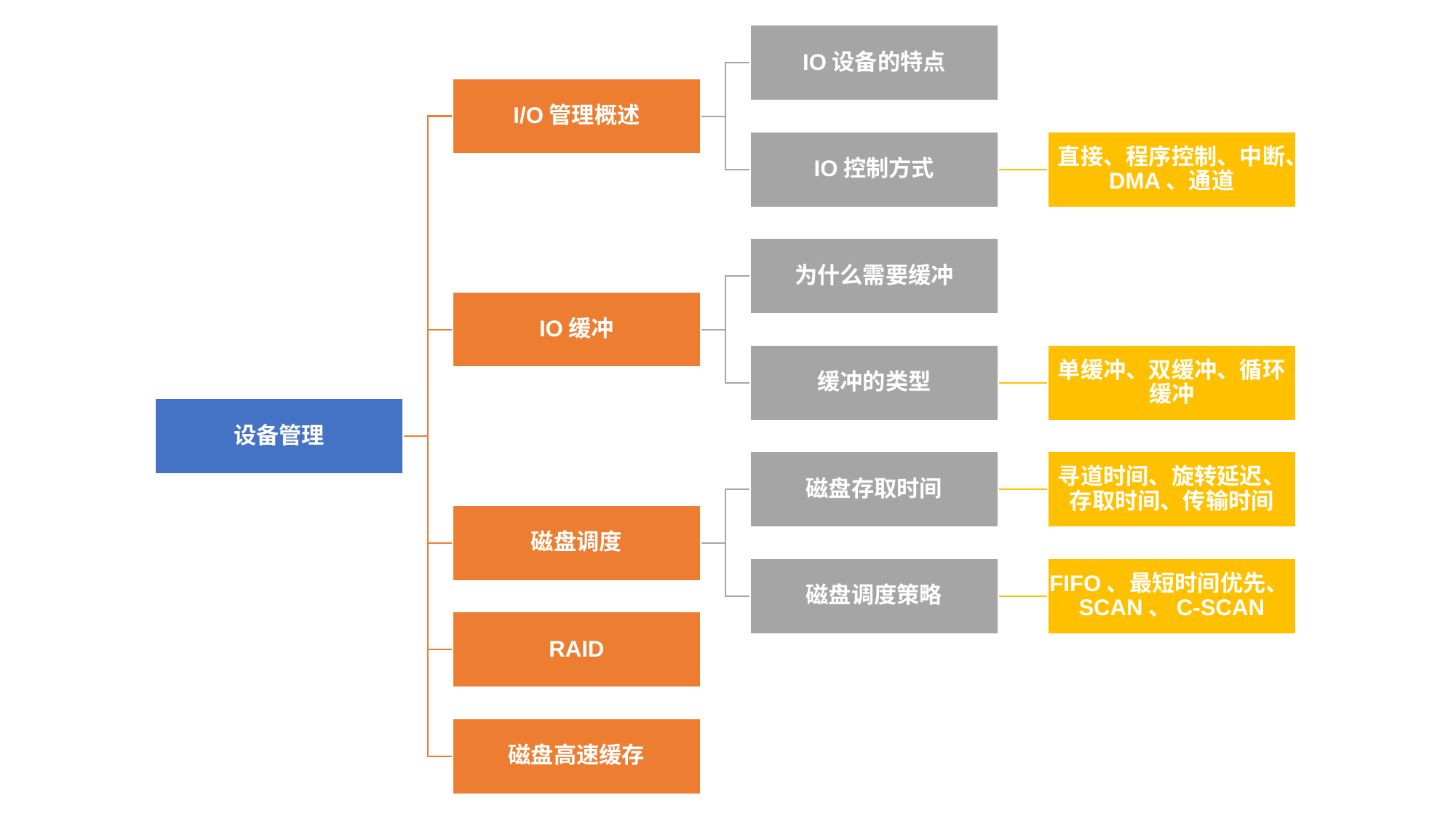

设备管理
I/O管理概述
IO设备的特点
IO控制方式
直接、程序控制、中断、DMA、通道
IO缓冲
为什么需要缓冲
缓冲的类型
单缓冲、双缓冲、循环缓冲
磁盘调度
磁盘存取时间
寻道时间、旋转延迟、存取时间、传输时间
磁盘调度策略
FIFO、最短时间优先、SCAN、C-SCAN
RAID
磁盘高速缓存